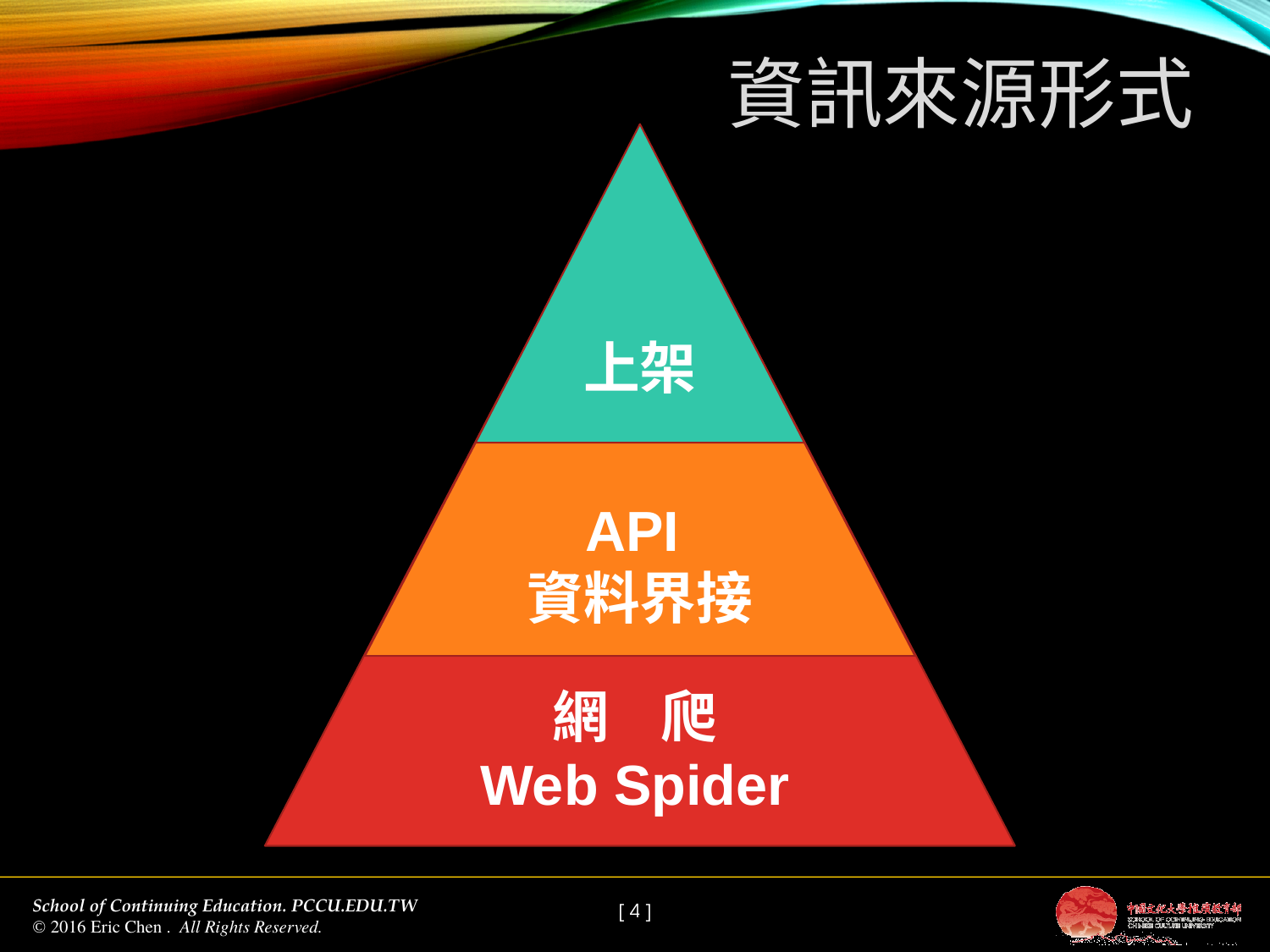

資訊來源形式

上架
API
資料界接
網    爬
Web Spider
[ 4 ]